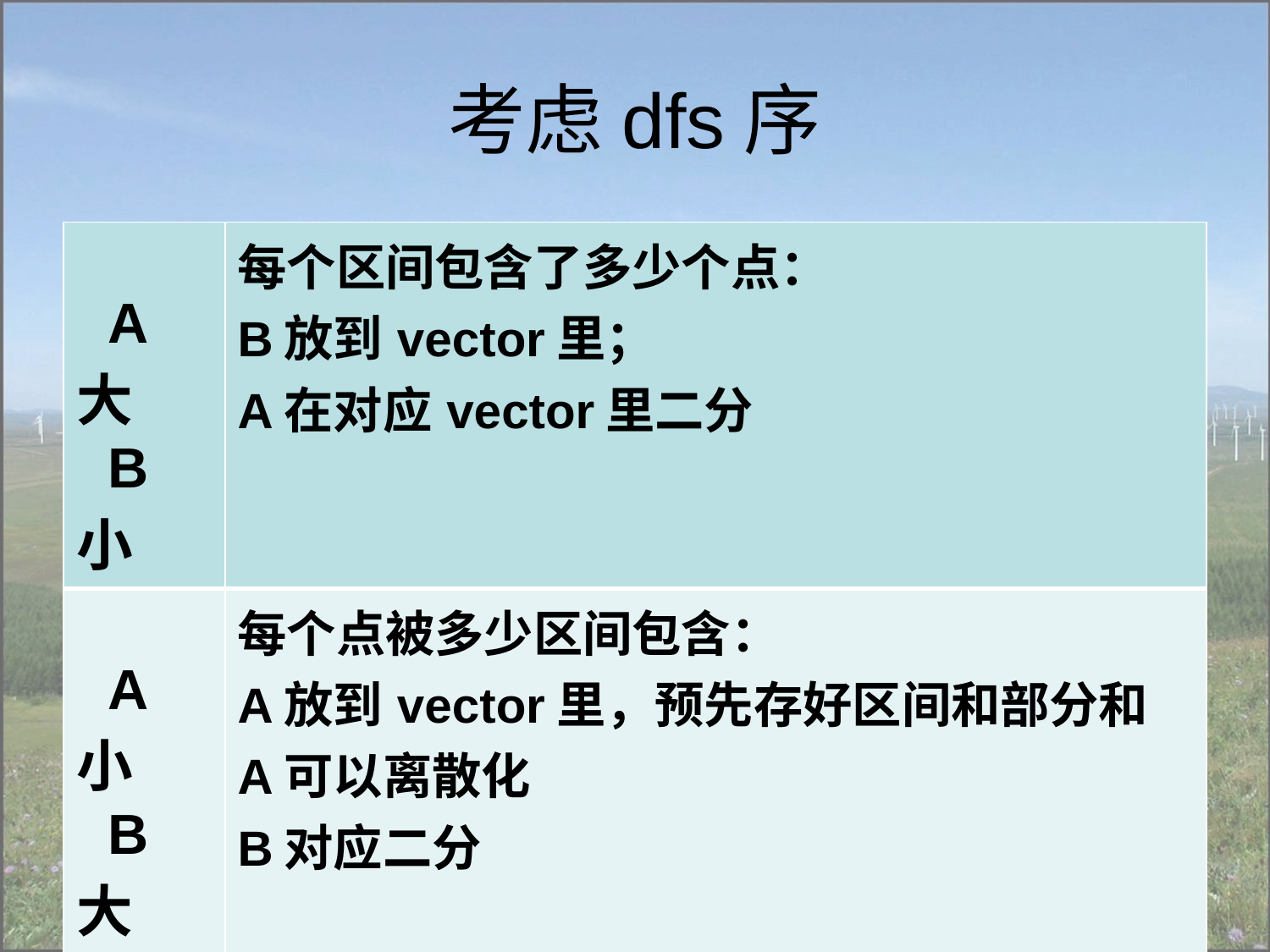

# 考虑dfs序
| A大 B小 | 每个区间包含了多少个点： B放到vector里； A在对应vector里二分 |
| --- | --- |
| A小 B大 | 每个点被多少区间包含： A放到vector里，预先存好区间和部分和 A可以离散化 B对应二分 |